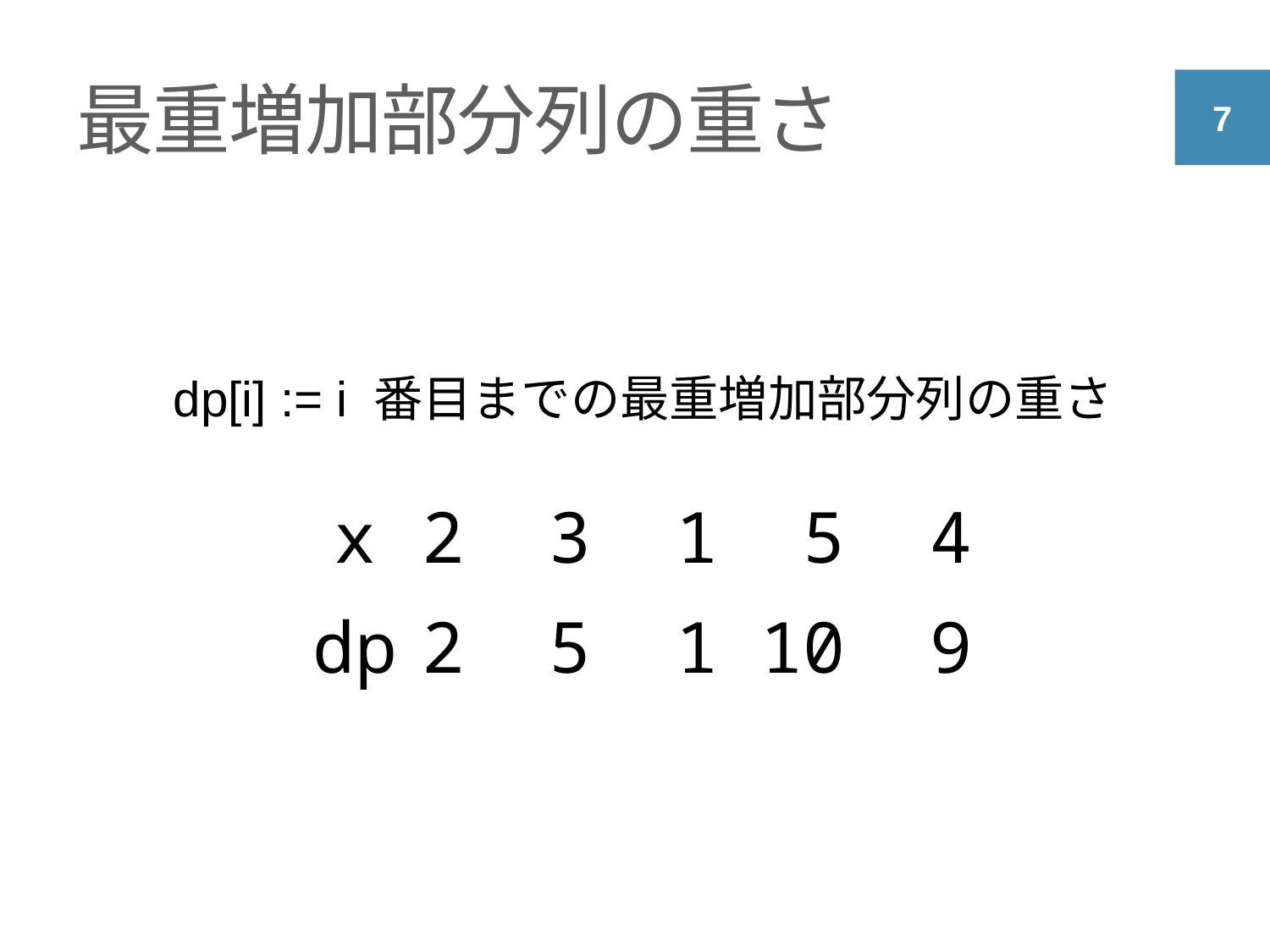

# 最重増加部分列の重さ
dp[i] := i 番目までの最重増加部分列の重さ
x
2  3  1  5  4
dp
2  5  1 10  9